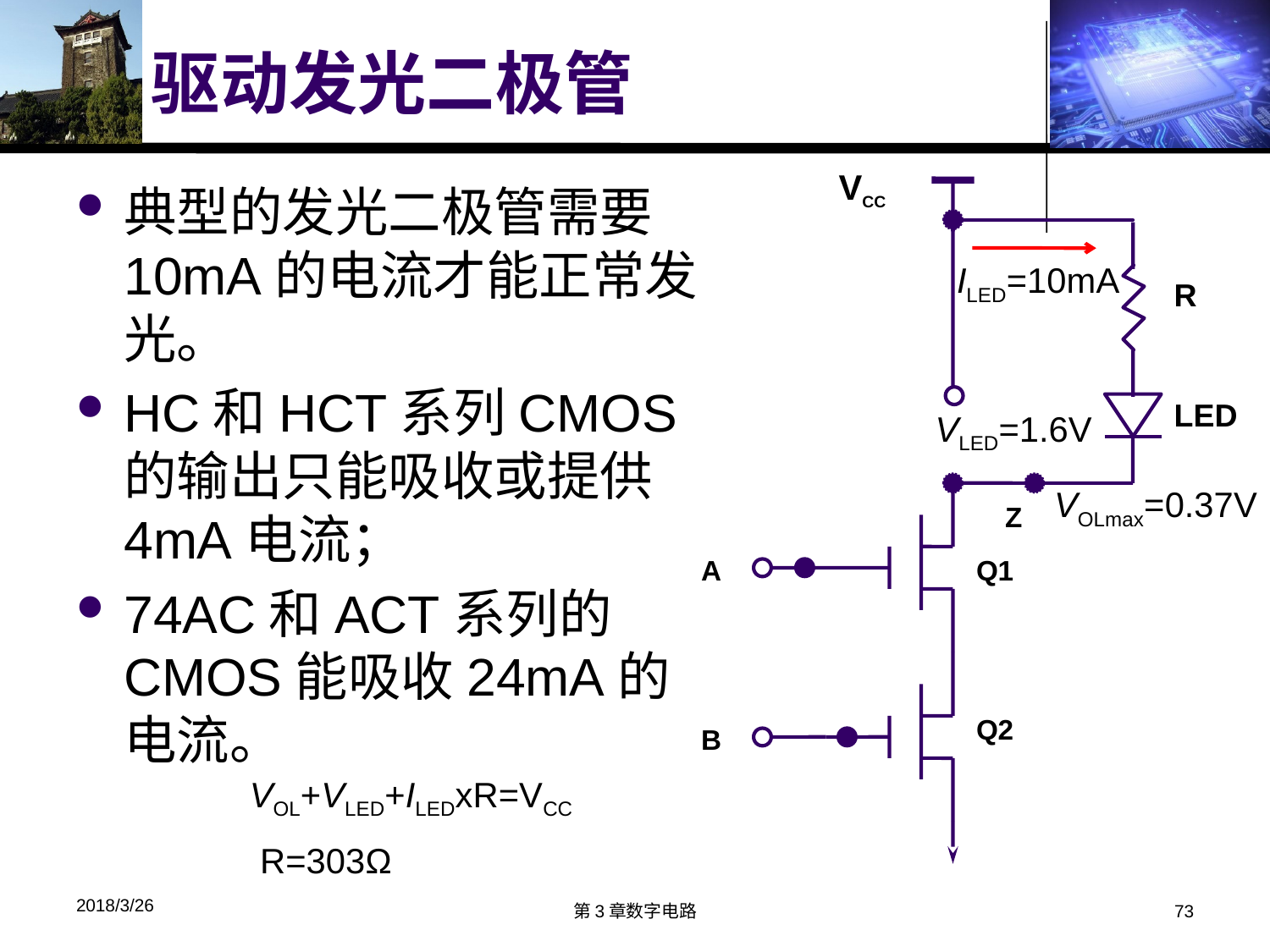

# 驱动发光二极管
VCC

R

LED

Z

A

Q1

Q2
B

典型的发光二极管需要10mA的电流才能正常发光。
HC和HCT系列CMOS的输出只能吸收或提供4mA电流；
74AC和ACT系列的CMOS能吸收24mA的电流。
ILED=10mA
VLED=1.6V
VOLmax=0.37V
VOL+VLED+ILEDxR=VCC
R=303Ω
2018/3/26
第3章数字电路
73